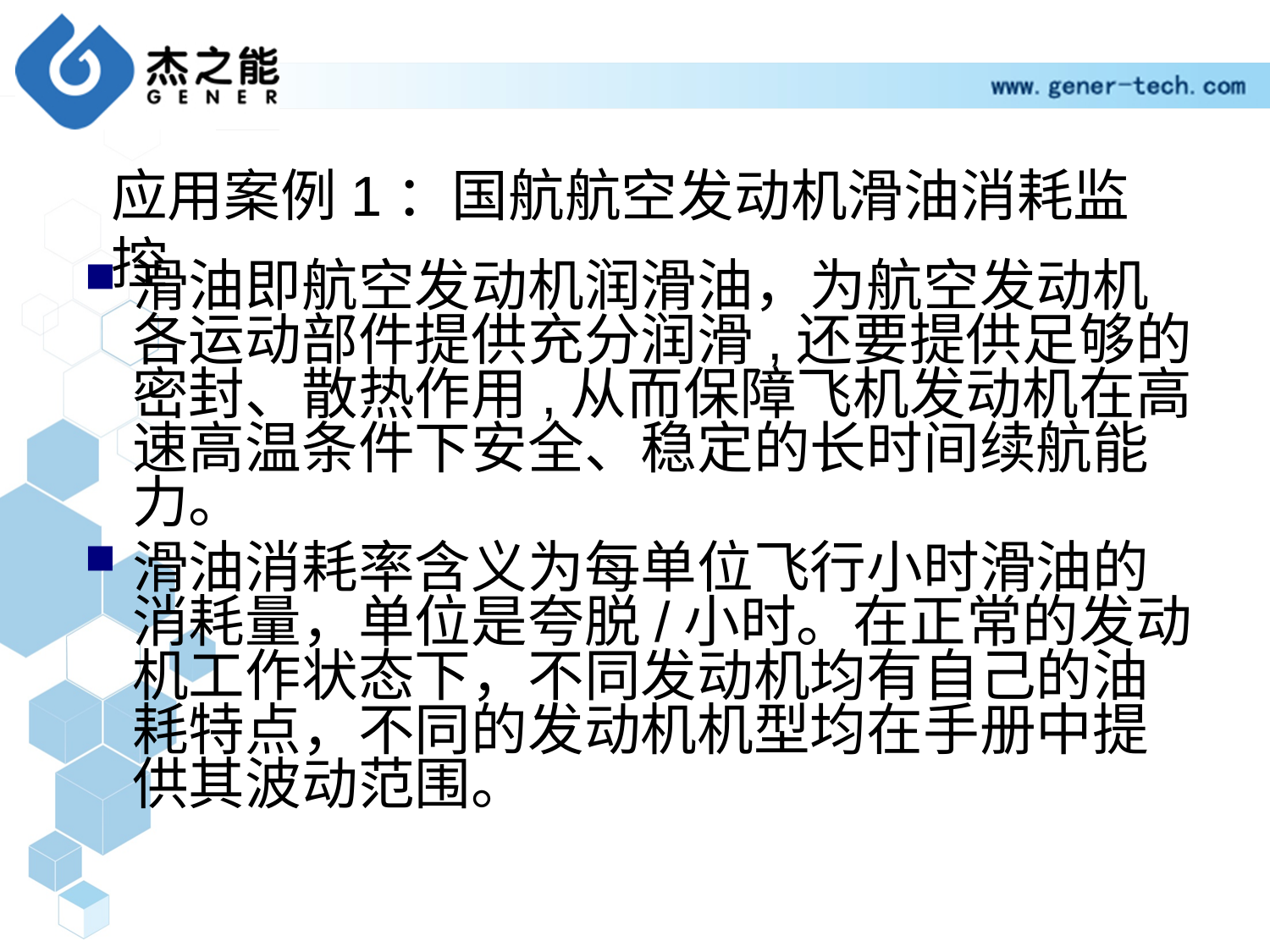

应用案例1：国航航空发动机滑油消耗监控
滑油即航空发动机润滑油，为航空发动机各运动部件提供充分润滑,还要提供足够的密封、散热作用,从而保障飞机发动机在高速高温条件下安全、稳定的长时间续航能力。
滑油消耗率含义为每单位飞行小时滑油的消耗量，单位是夸脱/小时。在正常的发动机工作状态下，不同发动机均有自己的油耗特点，不同的发动机机型均在手册中提供其波动范围。